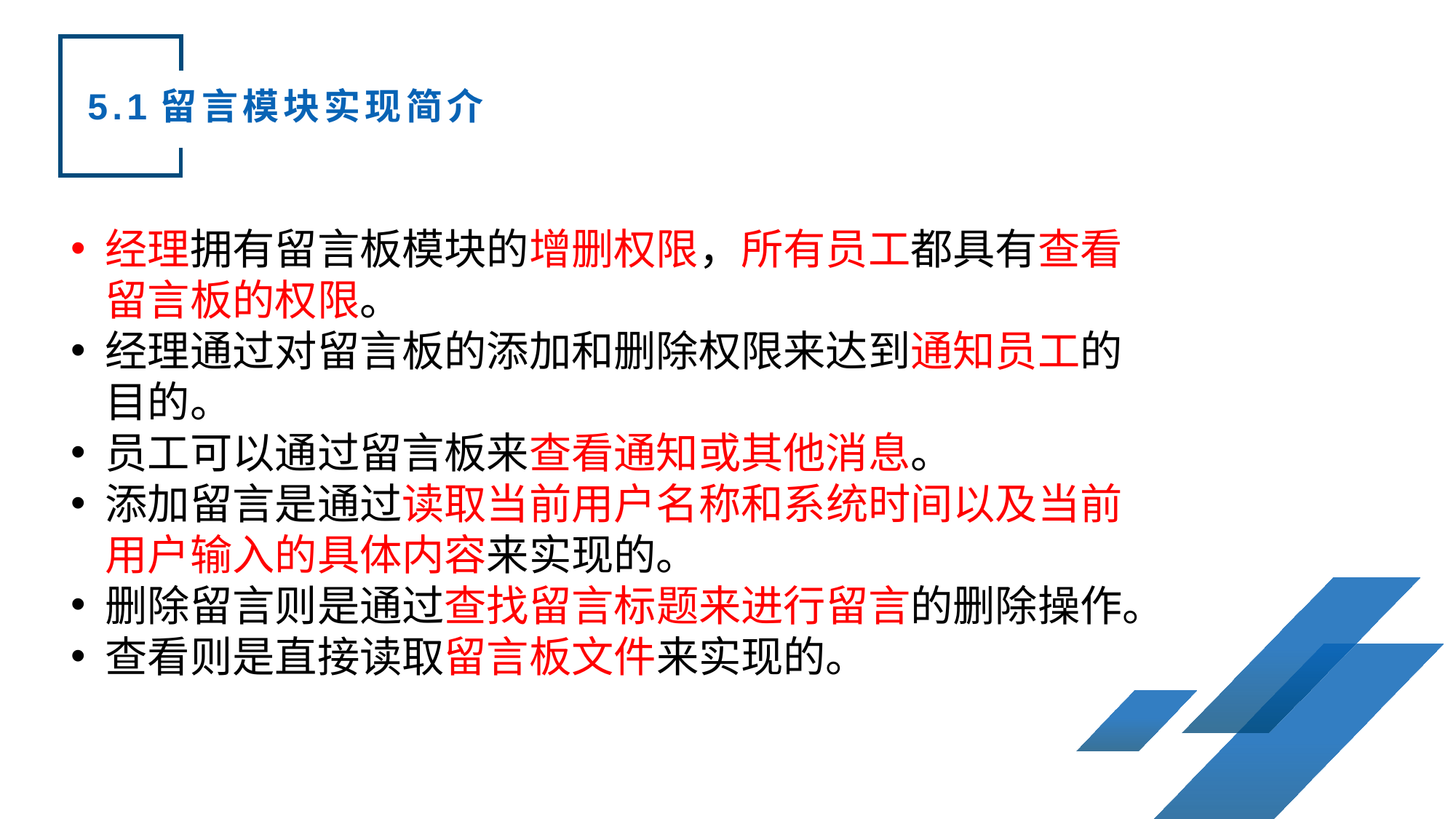

5.1留言模块实现简介
经理拥有留言板模块的增删权限，所有员工都具有查看留言板的权限。
经理通过对留言板的添加和删除权限来达到通知员工的目的。
员工可以通过留言板来查看通知或其他消息。
添加留言是通过读取当前用户名称和系统时间以及当前用户输入的具体内容来实现的。
删除留言则是通过查找留言标题来进行留言的删除操作。
查看则是直接读取留言板文件来实现的。